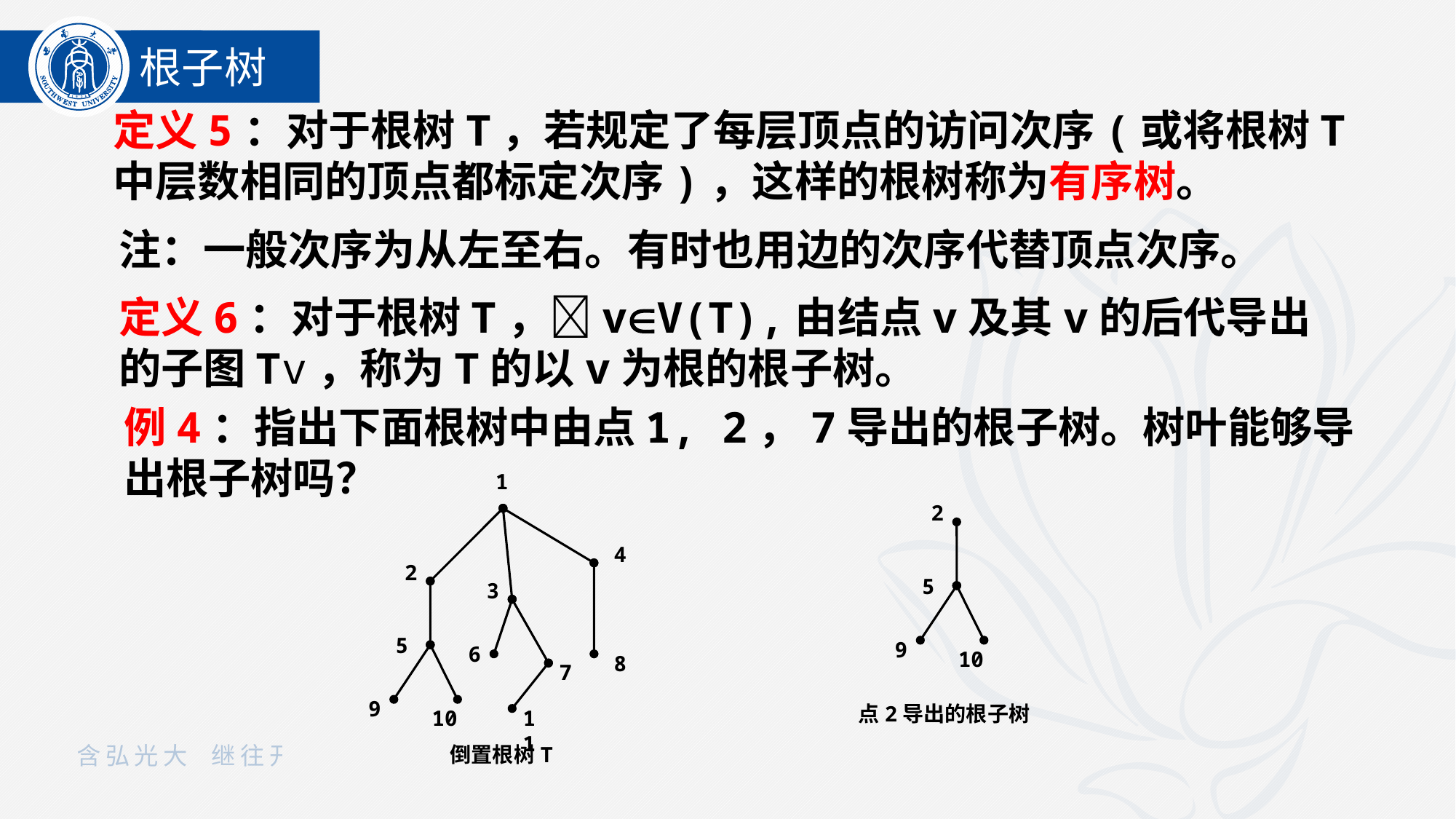

根子树
定义5：对于根树T，若规定了每层顶点的访问次序(或将根树T中层数相同的顶点都标定次序)，这样的根树称为有序树。
注：一般次序为从左至右。有时也用边的次序代替顶点次序。
定义6：对于根树T，∀v∈V(T),由结点v及其v的后代导出的子图Tv，称为T的以v为根的根子树。
例4：指出下面根树中由点1, 2，7导出的根子树。树叶能够导出根子树吗？
1

4
2

3

5
6

8
7

9
10
11
倒置根树T

2

5

9
10
点2导出的根子树